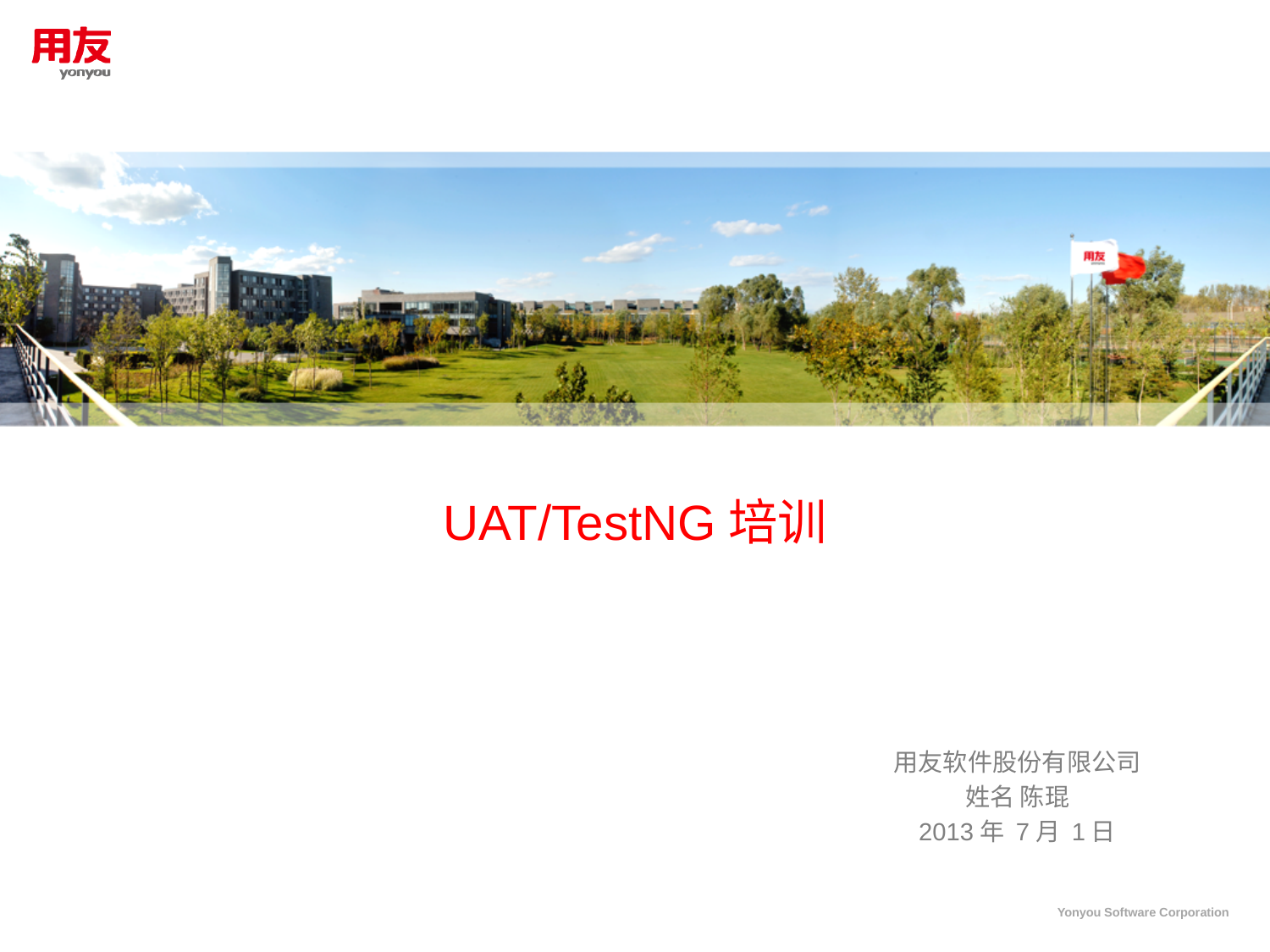

# UAT/TestNG培训
用友软件股份有限公司
姓名 陈琨
2013年 7月 1日